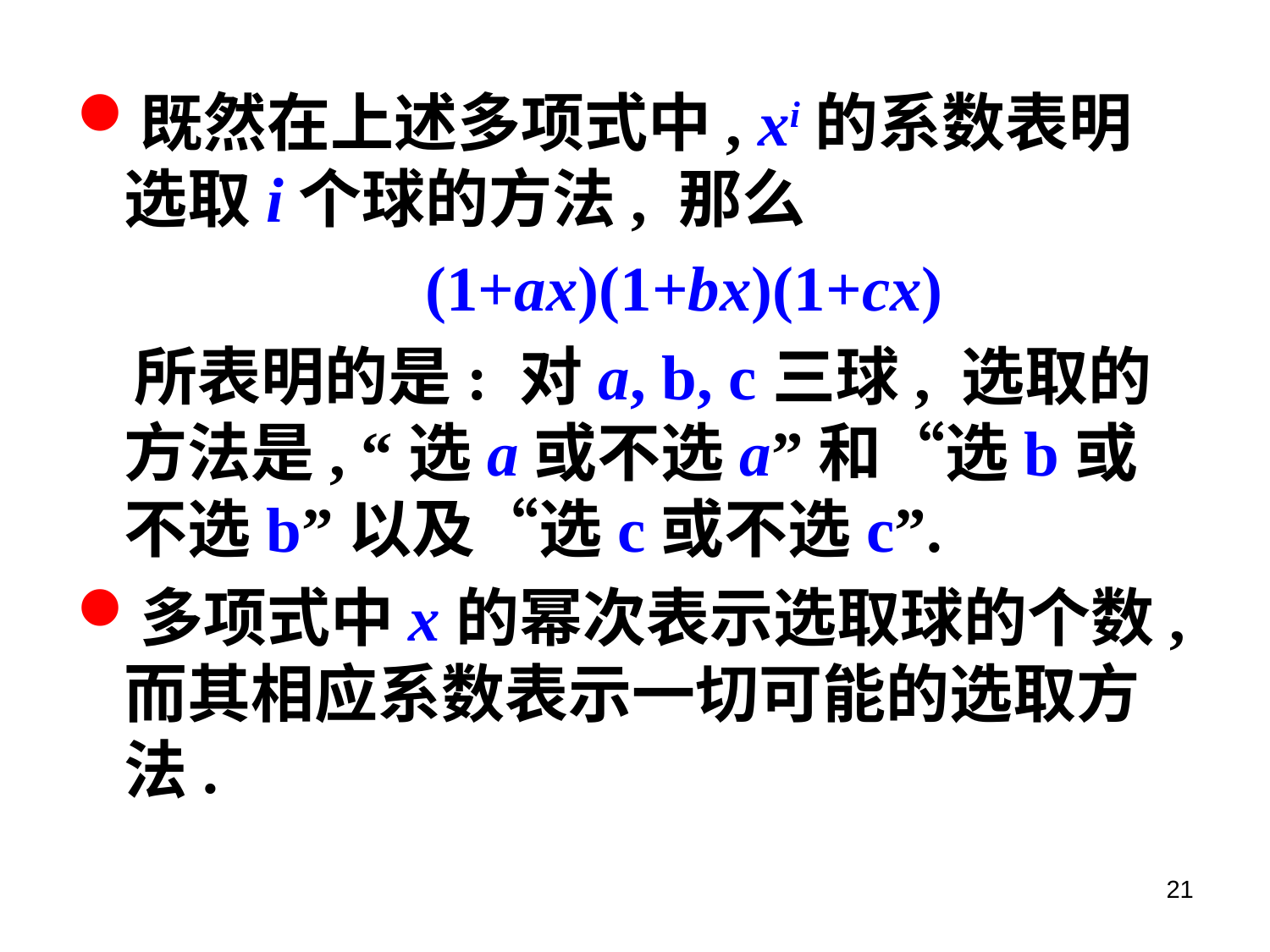

既然在上述多项式中, xi的系数表明选取i个球的方法, 那么
                      (1+ax)(1+bx)(1+cx)
   所表明的是: 对a, b, c三球, 选取的方法是, “选a或不选a”和“选b或不选b”以及“选c或不选c”.
多项式中x的幂次表示选取球的个数, 而其相应系数表示一切可能的选取方法.
21